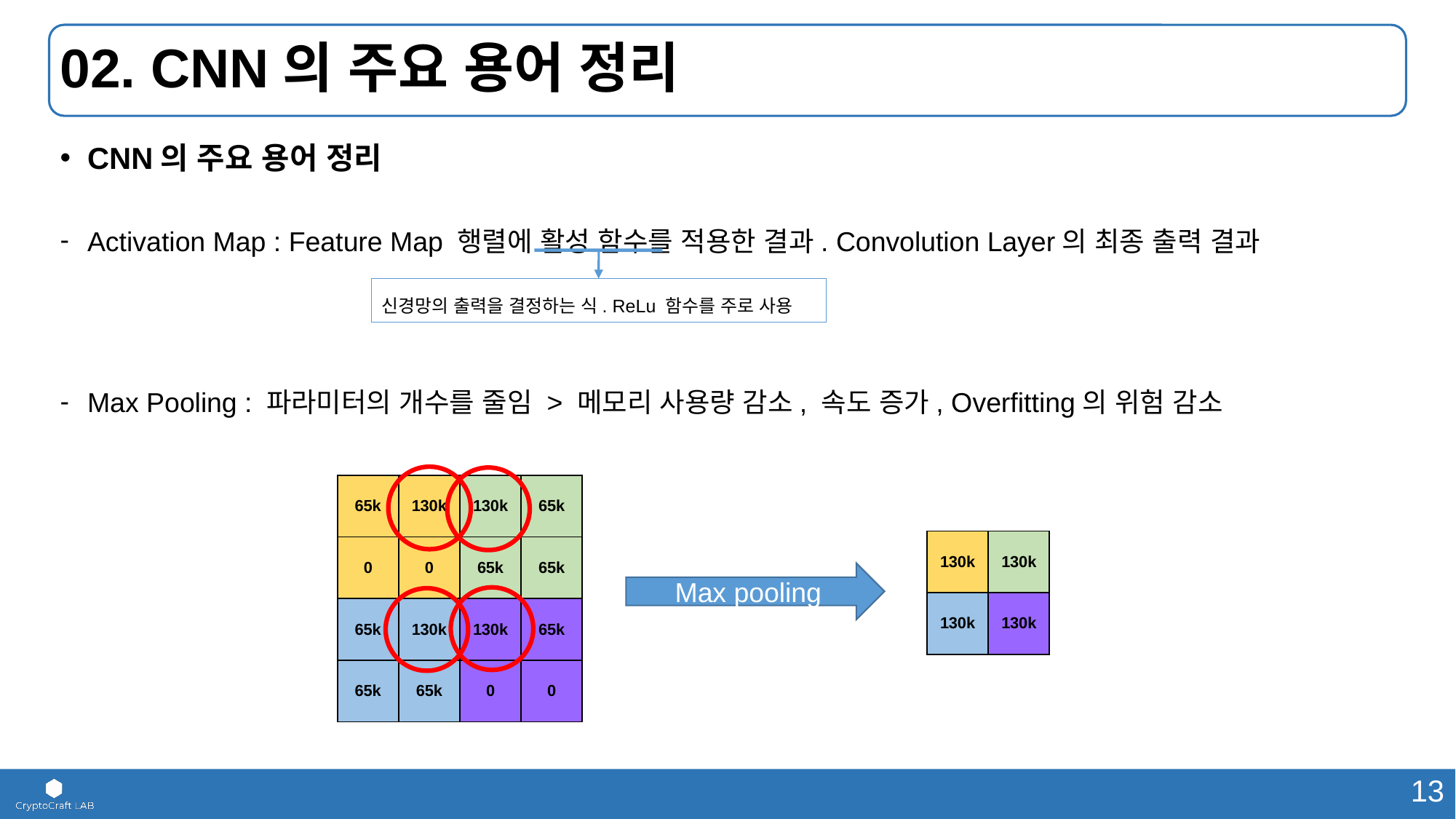

# 02. CNN의 주요 용어 정리
CNN의 주요 용어 정리
Activation Map : Feature Map 행렬에 활성 함수를 적용한 결과. Convolution Layer의 최종 출력 결과

Max Pooling : 파라미터의 개수를 줄임 > 메모리 사용량 감소, 속도 증가, Overfitting의 위험 감소
신경망의 출력을 결정하는 식. ReLu 함수를 주로 사용

| 65k | 130k | 130k | 65k |
| --- | --- | --- | --- |
| 0 | 0 | 65k | 65k |
| 65k | 130k | 130k | 65k |
| 65k | 65k | 0 | 0 |
| 130k | 130k |
| --- | --- |
| 130k | 130k |
Max pooling